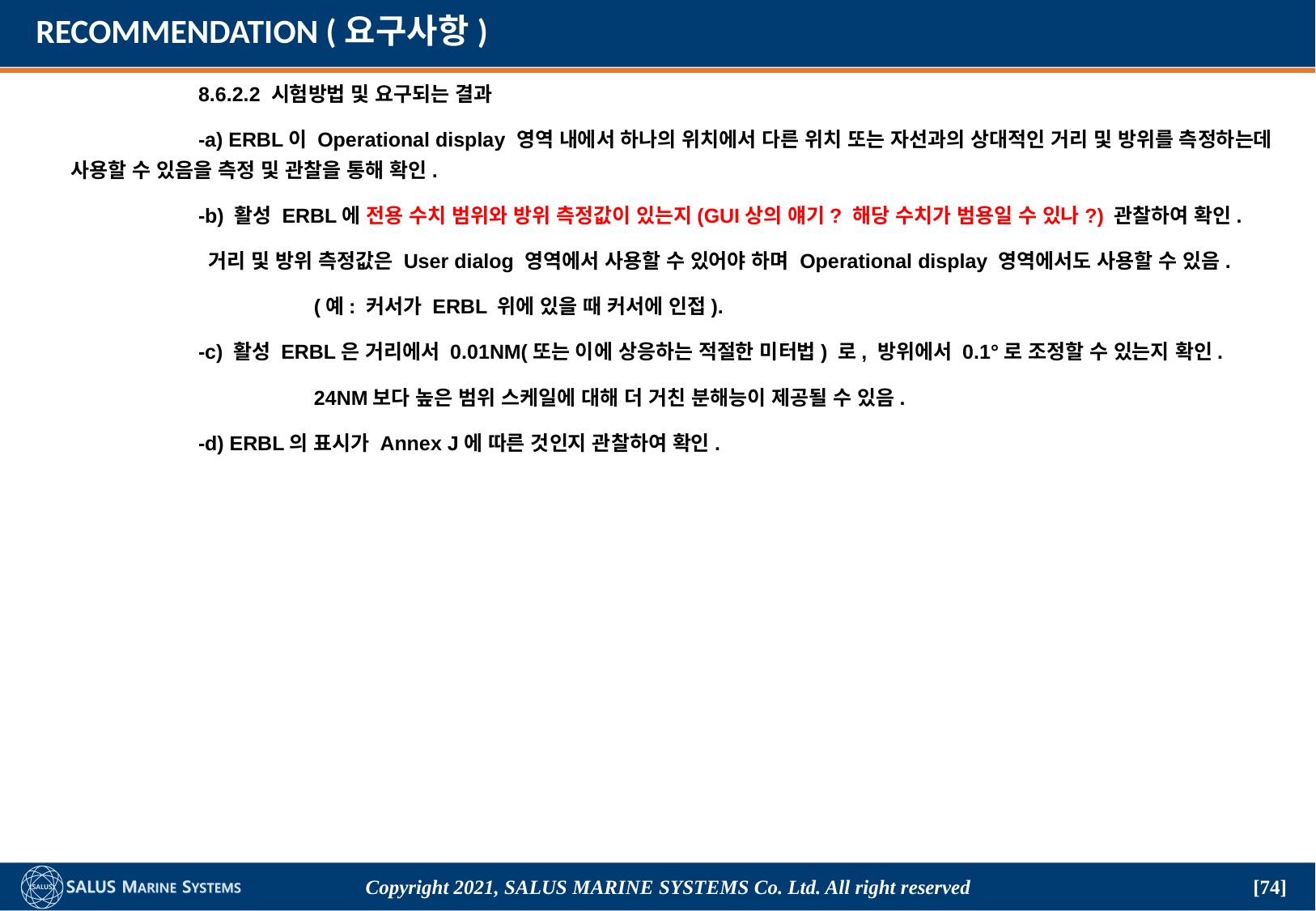

# RECOMMENDATION (요구사항)
	 8.6.2.2 시험방법 및 요구되는 결과
	 -a) ERBL이 Operational display 영역 내에서 하나의 위치에서 다른 위치 또는 자선과의 상대적인 거리 및 방위를 측정하는데 사용할 수 있음을 측정 및 관찰을 통해 확인.
	 -b) 활성 ERBL에 전용 수치 범위와 방위 측정값이 있는지(GUI상의 얘기? 해당 수치가 범용일 수 있나?) 관찰하여 확인.
	  거리 및 방위 측정값은 User dialog 영역에서 사용할 수 있어야 하며 Operational display 영역에서도 사용할 수 있음.
		(예: 커서가 ERBL 위에 있을 때 커서에 인접).
	 -c) 활성 ERBL은 거리에서 0.01NM(또는 이에 상응하는 적절한 미터법) 로, 방위에서 0.1°로 조정할 수 있는지 확인.
		24NM보다 높은 범위 스케일에 대해 더 거친 분해능이 제공될 수 있음.
	 -d) ERBL의 표시가 Annex J에 따른 것인지 관찰하여 확인.
Copyright 2021, SALUS Marine Systems Co. Ltd. All right reserved
[74]